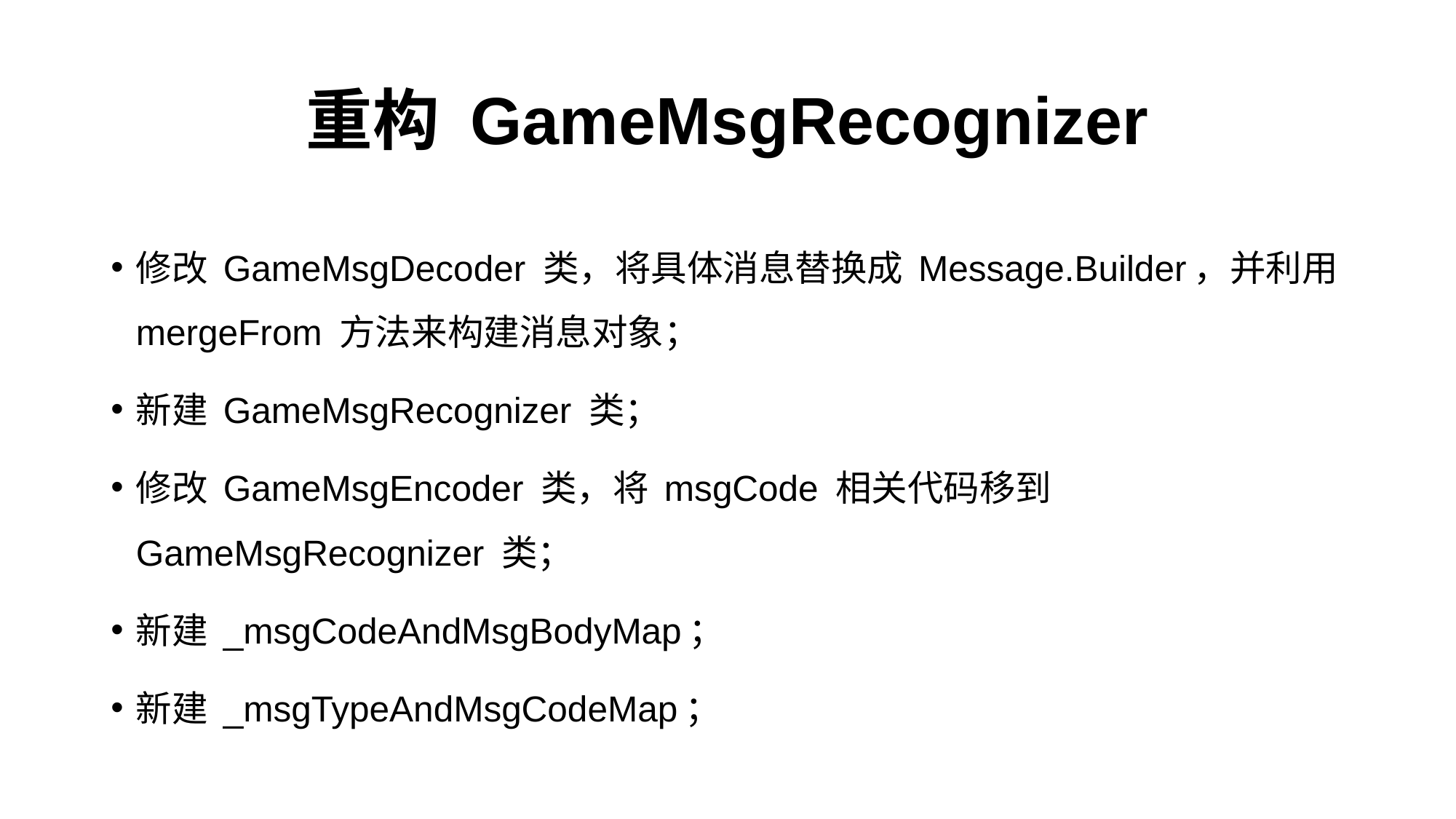

# 重构 GameMsgRecognizer
修改 GameMsgDecoder 类，将具体消息替换成 Message.Builder，并利用 mergeFrom 方法来构建消息对象；
新建 GameMsgRecognizer 类；
修改 GameMsgEncoder 类，将 msgCode 相关代码移到 GameMsgRecognizer 类；
新建 _msgCodeAndMsgBodyMap；
新建 _msgTypeAndMsgCodeMap；